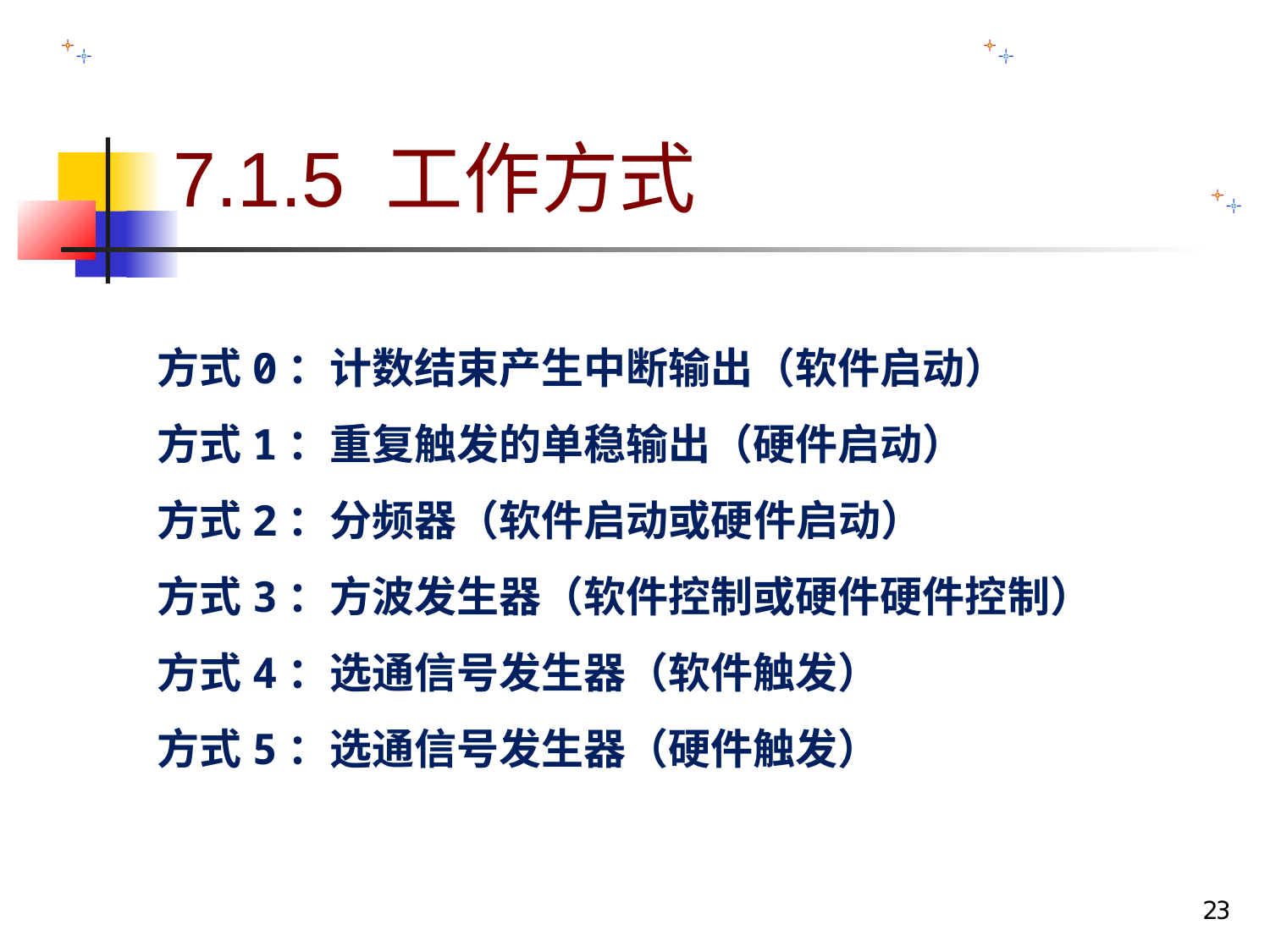

7.1.5 工作方式
方式0：计数结束产生中断输出（软件启动）
方式1：重复触发的单稳输出（硬件启动）
方式2：分频器（软件启动或硬件启动）
方式3：方波发生器（软件控制或硬件硬件控制）
方式4：选通信号发生器（软件触发）
方式5：选通信号发生器（硬件触发）
23